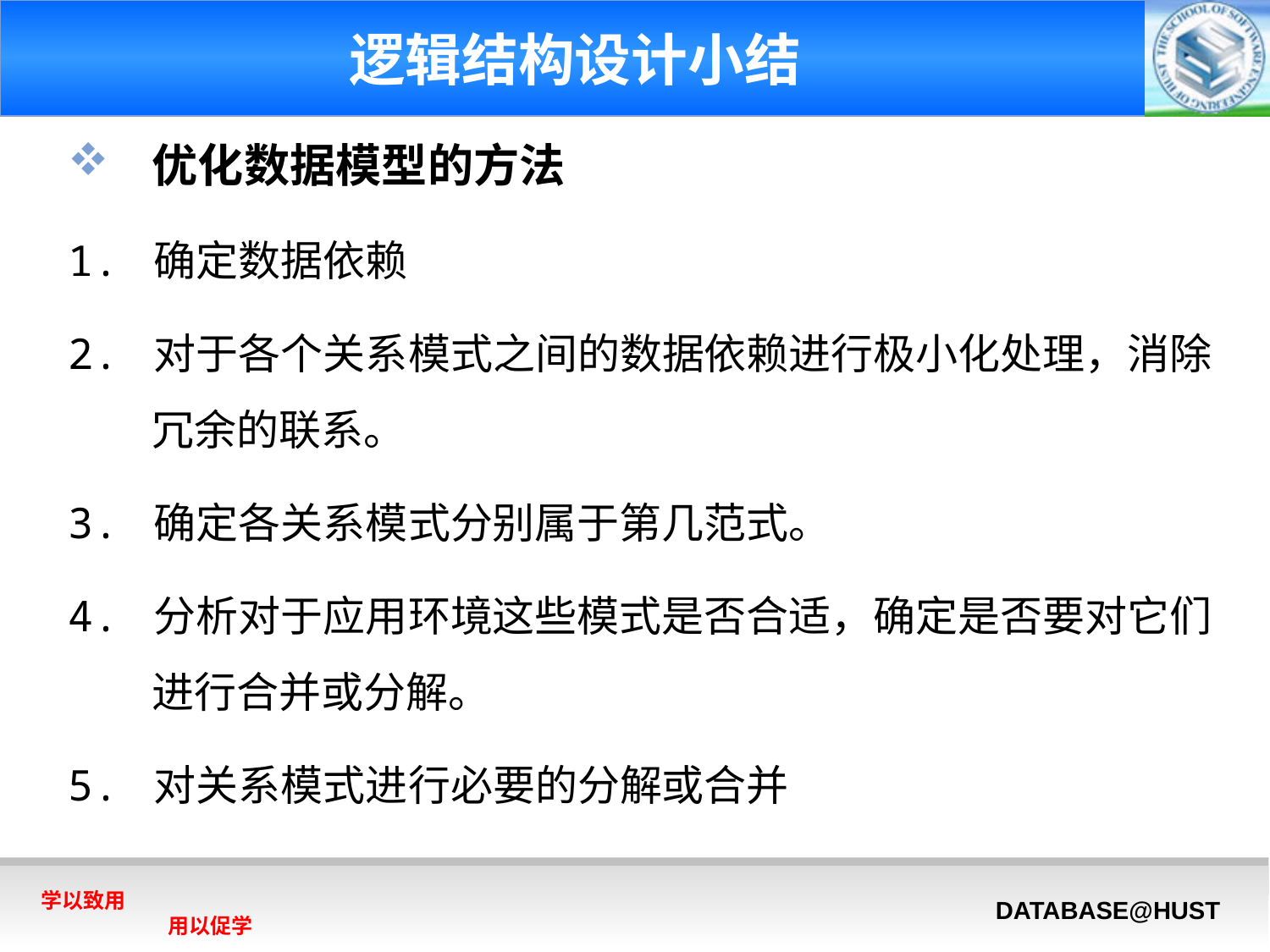

# 逻辑结构设计小结
优化数据模型的方法
1. 确定数据依赖
2. 对于各个关系模式之间的数据依赖进行极小化处理，消除冗余的联系。
3. 确定各关系模式分别属于第几范式。
4. 分析对于应用环境这些模式是否合适，确定是否要对它们进行合并或分解。
5. 对关系模式进行必要的分解或合并